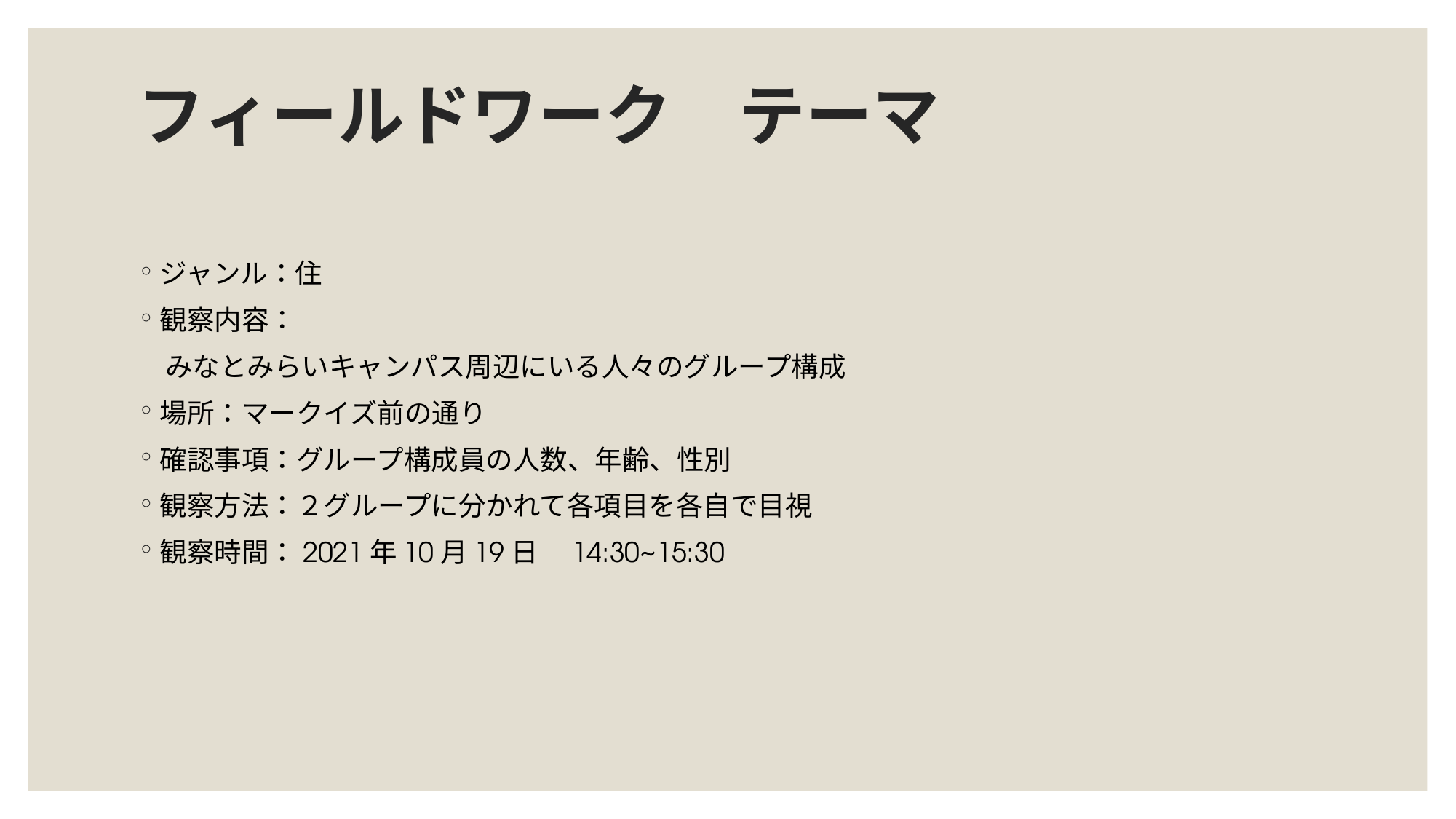

# フィールドワーク　テーマ
ジャンル：住
観察内容：
　みなとみらいキャンパス周辺にいる人々のグループ構成
場所：マークイズ前の通り
確認事項：グループ構成員の人数、年齢、性別
観察方法：２グループに分かれて各項目を各自で目視
観察時間：2021年10月19日　14:30~15:30